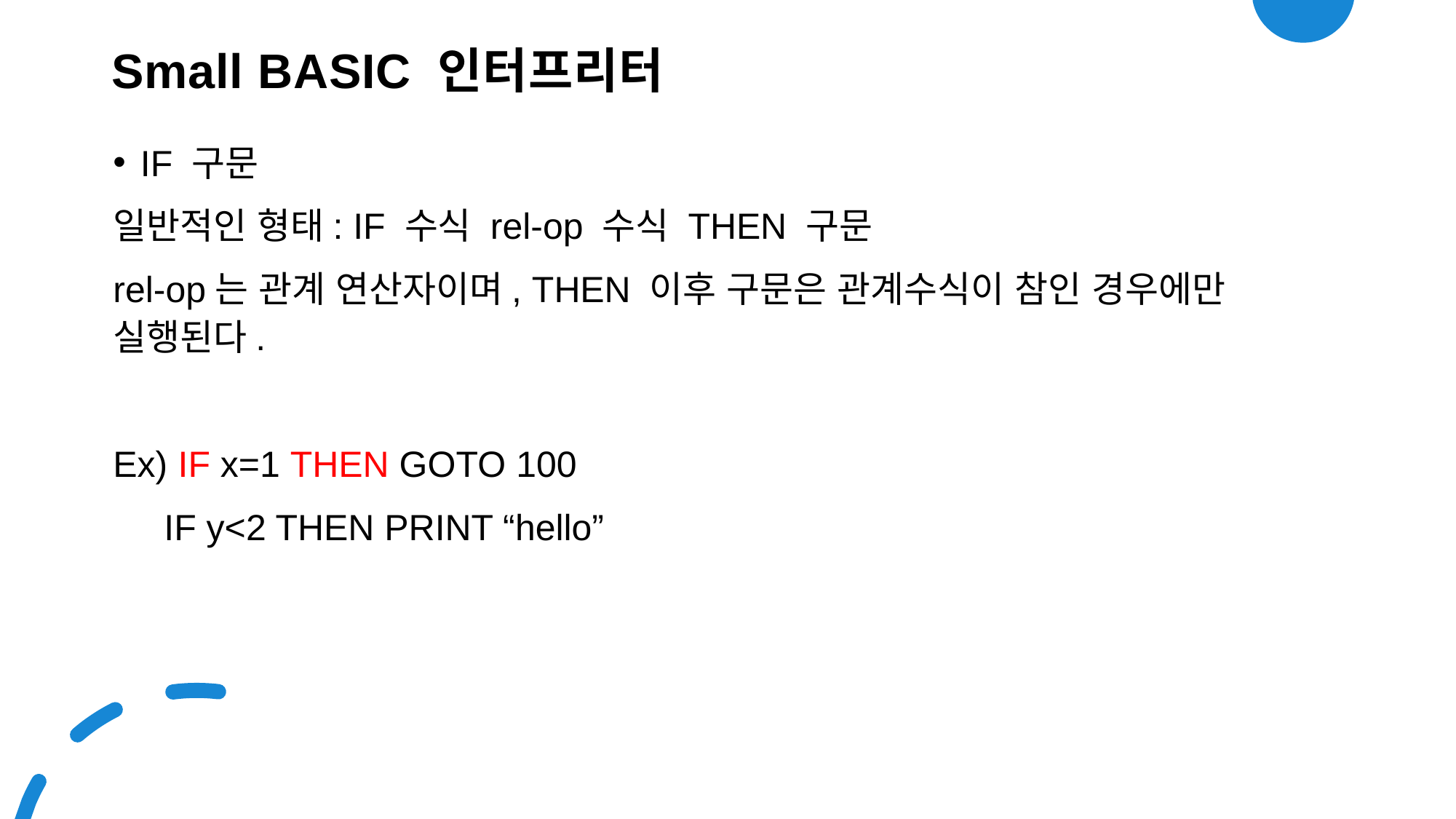

# Small BASIC 인터프리터
IF 구문
일반적인 형태: IF 수식 rel-op 수식 THEN 구문
rel-op는 관계 연산자이며, THEN 이후 구문은 관계수식이 참인 경우에만 실행된다.

Ex) IF x=1 THEN GOTO 100
     IF y<2 THEN PRINT “hello”